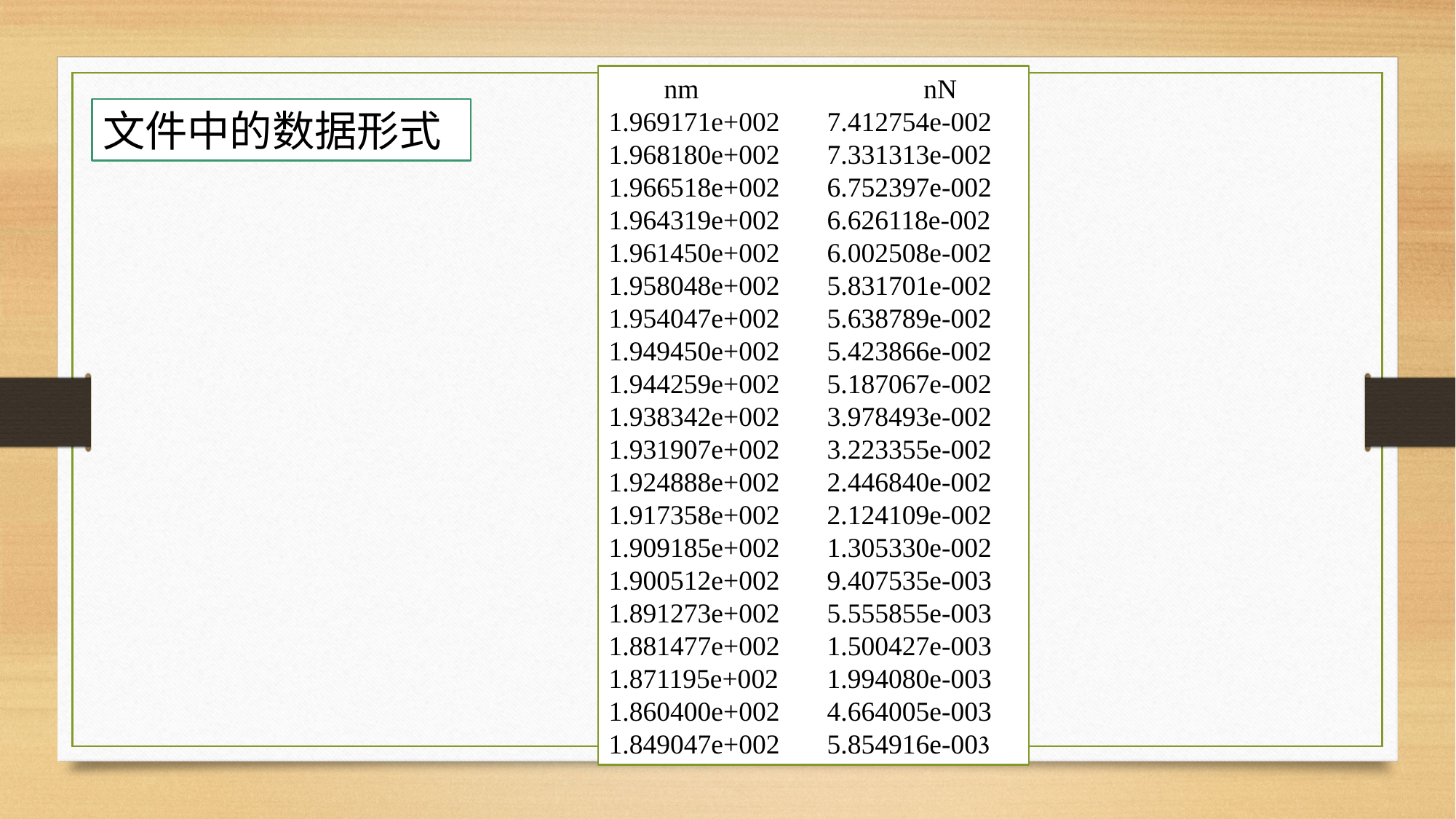

nm         	              nN
1.969171e+002	7.412754e-002
1.968180e+002	7.331313e-002
1.966518e+002	6.752397e-002
1.964319e+002	6.626118e-002
1.961450e+002	6.002508e-002
1.958048e+002	5.831701e-002
1.954047e+002	5.638789e-002
1.949450e+002	5.423866e-002
1.944259e+002	5.187067e-002
1.938342e+002	3.978493e-002
1.931907e+002	3.223355e-002
1.924888e+002	2.446840e-002
1.917358e+002	2.124109e-002
1.909185e+002	1.305330e-002
1.900512e+002	9.407535e-003
1.891273e+002	5.555855e-003
1.881477e+002	1.500427e-003
1.871195e+002	1.994080e-003
1.860400e+002	4.664005e-003
1.849047e+002	5.854916e-003
文件中的数据形式